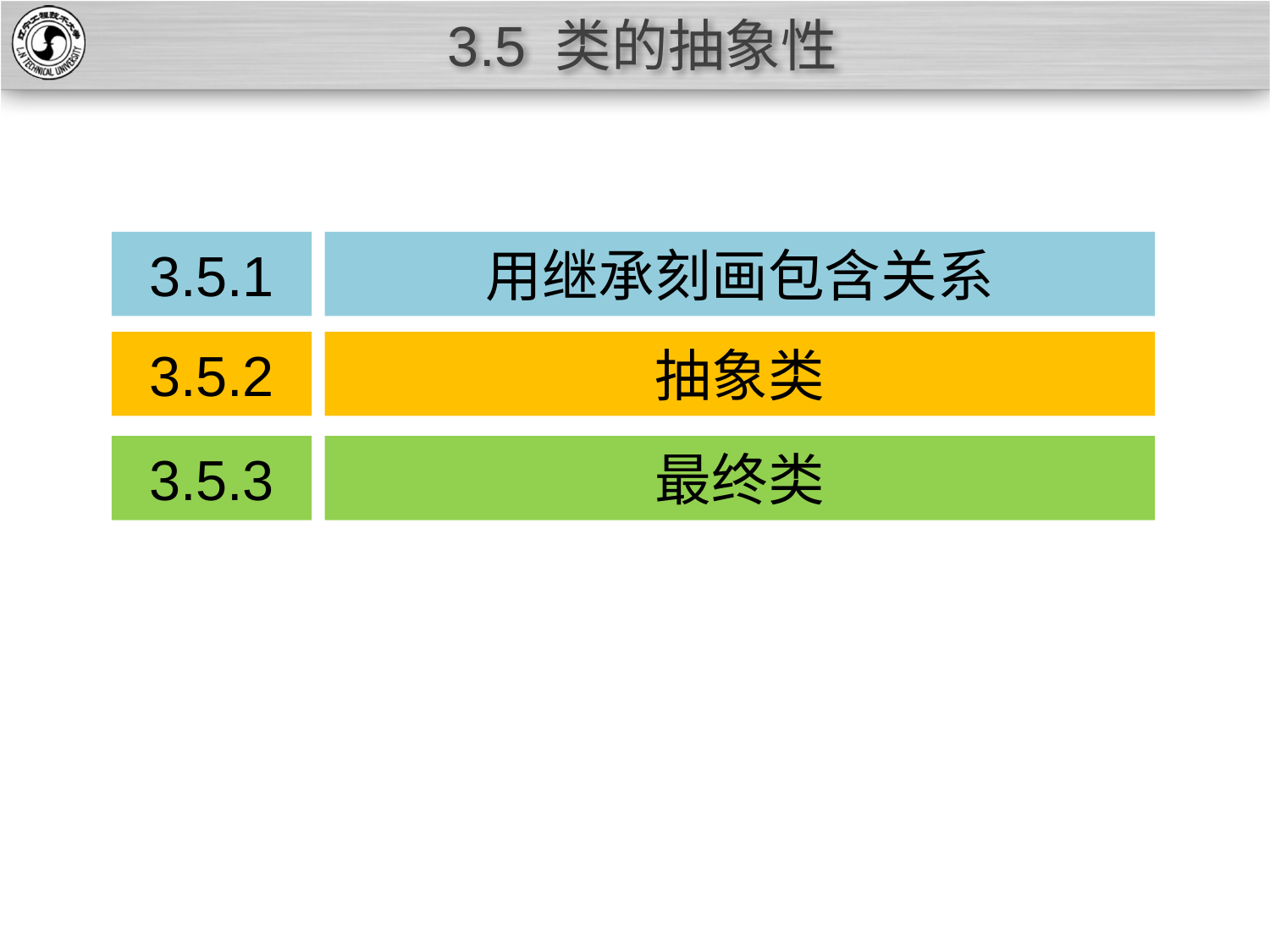

# 3.5 类的抽象性
3.5.1
用继承刻画包含关系
3.5.2
抽象类
3.5.3
最终类